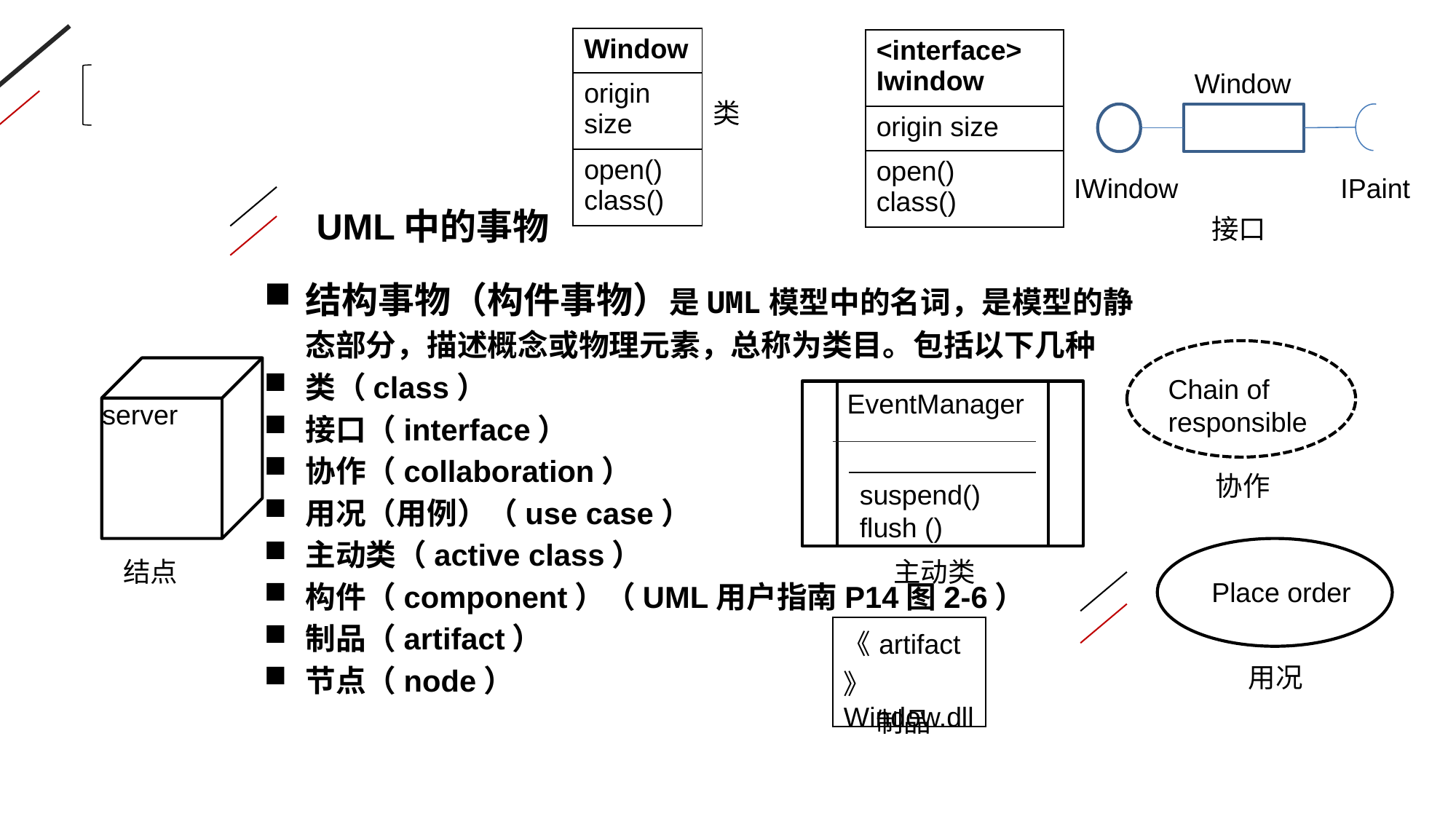

| Window |
| --- |
| origin size |
| open() class() |
| <interface> Iwindow |
| --- |
| origin size |
| open() class() |
Window

IWindow
IPaint

类
UML中的事物

接口
结构事物（构件事物）是UML模型中的名词，是模型的静态部分，描述概念或物理元素，总称为类目。包括以下几种
类（class）
接口（interface）
协作（collaboration）
用况（用例）（use case）
主动类（active class）
构件（component）（UML用户指南P14图2-6）
制品（artifact）
节点（node）

Chain of responsible
协作

EventManager
suspend()
flush ()
server

Place order
用况
结点
主动类
| 《artifact》 Window.dll |
| --- |
制品